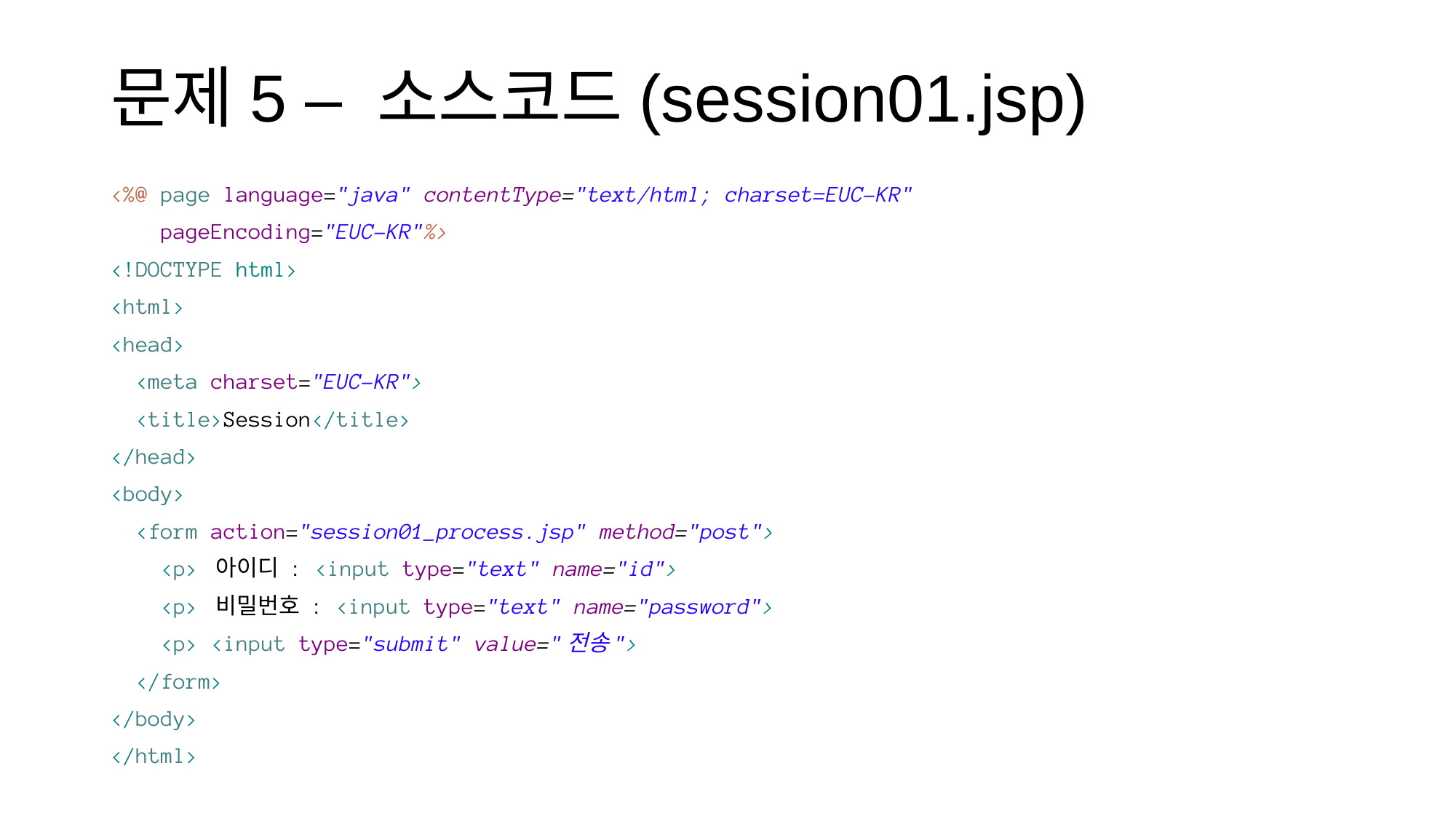

# 문제5 – 소스코드(session01.jsp)
<%@ page language="java" contentType="text/html; charset=EUC-KR"
    pageEncoding="EUC-KR"%>
<!DOCTYPE html>
<html>
<head>
  <meta charset="EUC-KR">
  <title>Session</title>
</head>
<body>
  <form action="session01_process.jsp" method="post">
    <p> 아이디 : <input type="text" name="id">
    <p> 비밀번호 : <input type="text" name="password">
    <p> <input type="submit" value="전송">
  </form>
</body>
</html>